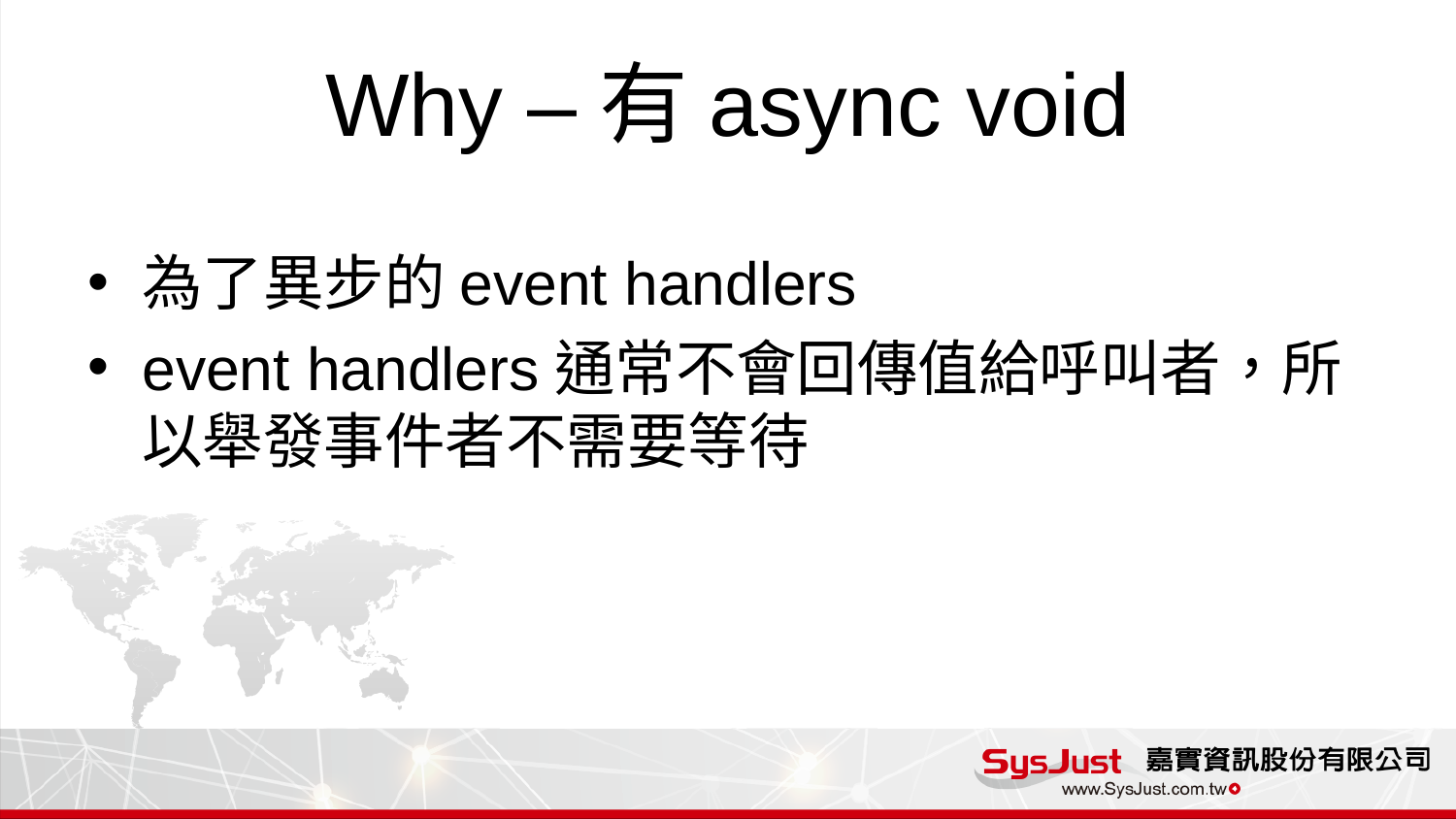

# Why –有async void
為了異步的event handlers
event handlers通常不會回傳值給呼叫者，所以舉發事件者不需要等待